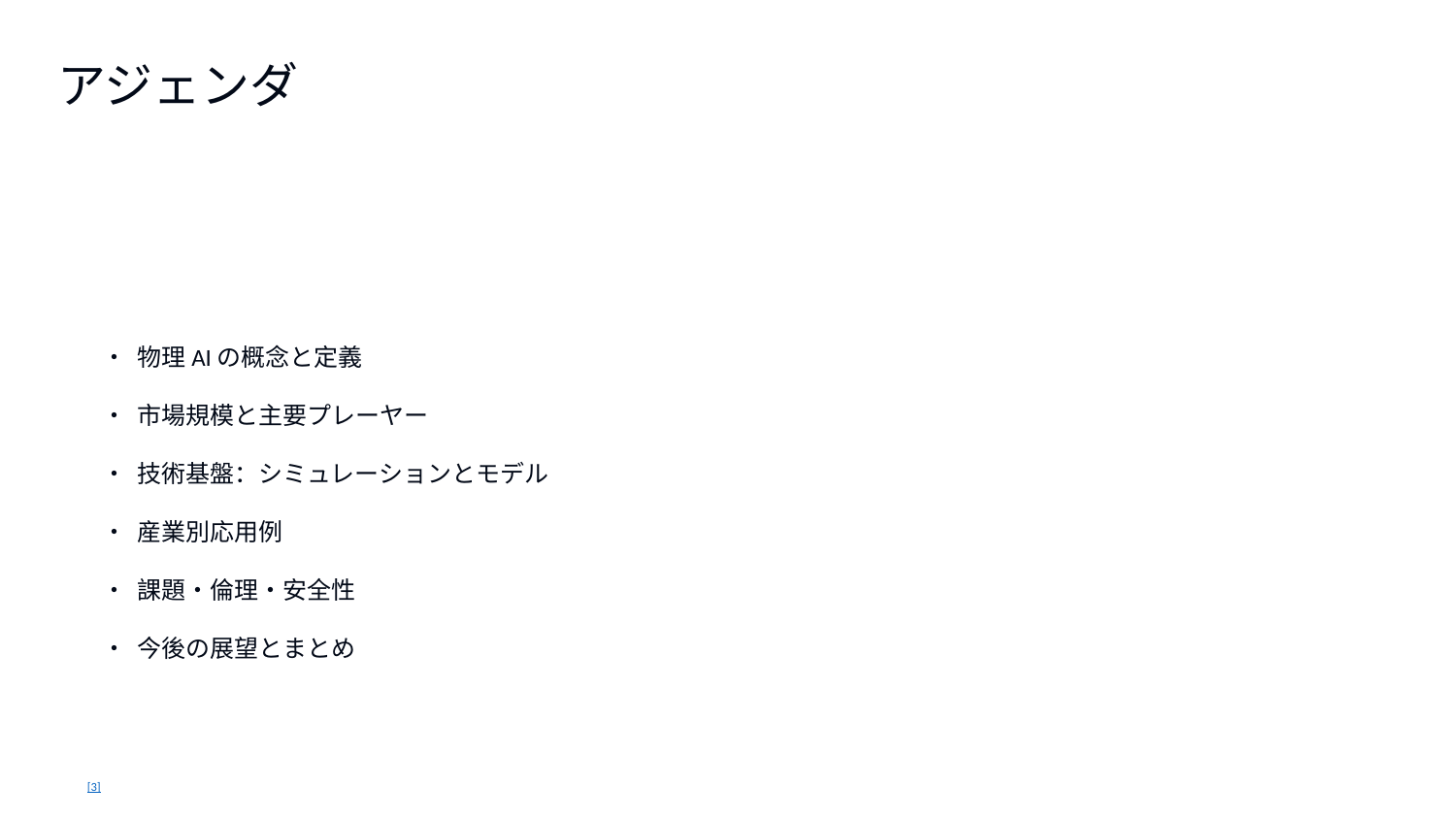

アジェンダ
• 物理AIの概念と定義

• 市場規模と主要プレーヤー

• 技術基盤：シミュレーションとモデル

• 産業別応用例

• 課題・倫理・安全性

• 今後の展望とまとめ

[3]